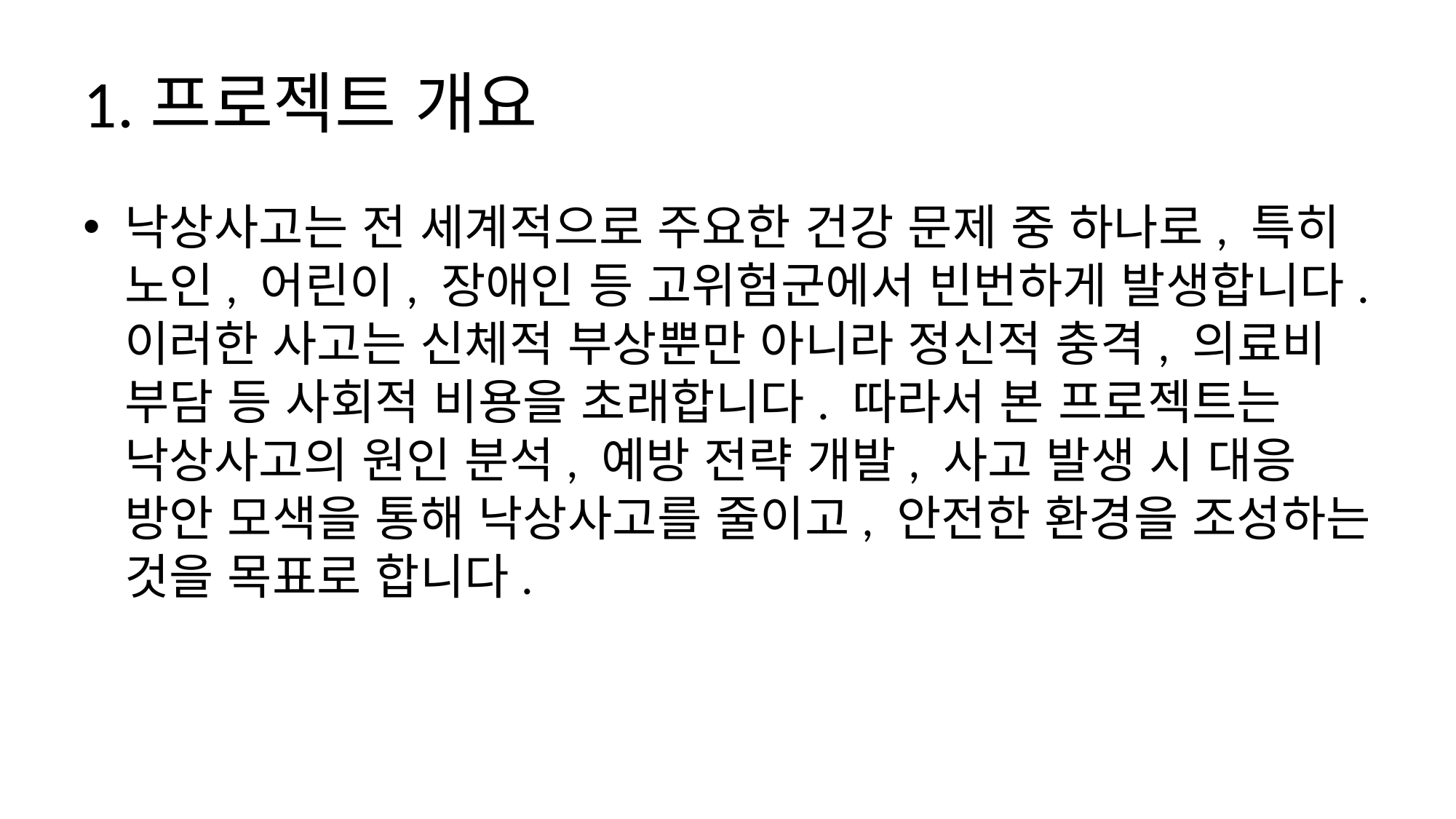

# 1.프로젝트 개요
낙상사고는 전 세계적으로 주요한 건강 문제 중 하나로, 특히 노인, 어린이, 장애인 등 고위험군에서 빈번하게 발생합니다. 이러한 사고는 신체적 부상뿐만 아니라 정신적 충격, 의료비 부담 등 사회적 비용을 초래합니다. 따라서 본 프로젝트는 낙상사고의 원인 분석, 예방 전략 개발, 사고 발생 시 대응 방안 모색을 통해 낙상사고를 줄이고, 안전한 환경을 조성하는 것을 목표로 합니다.